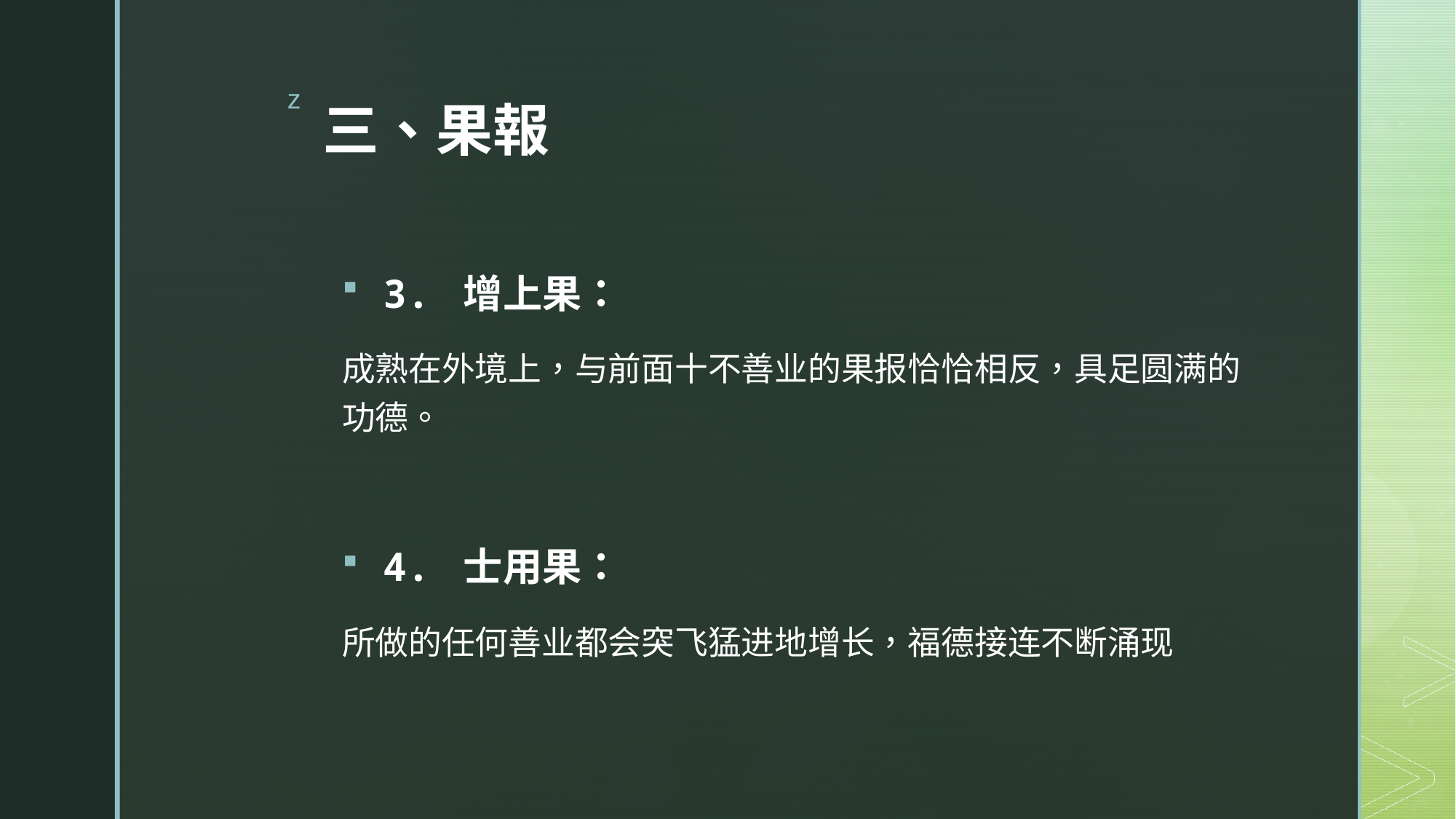

# 三、果報
3. 增上果：
成熟在外境上，与前面十不善业的果报恰恰相反，具足圆满的功德。

4. 士用果：
所做的任何善业都会突飞猛进地增长，福德接连不断涌现